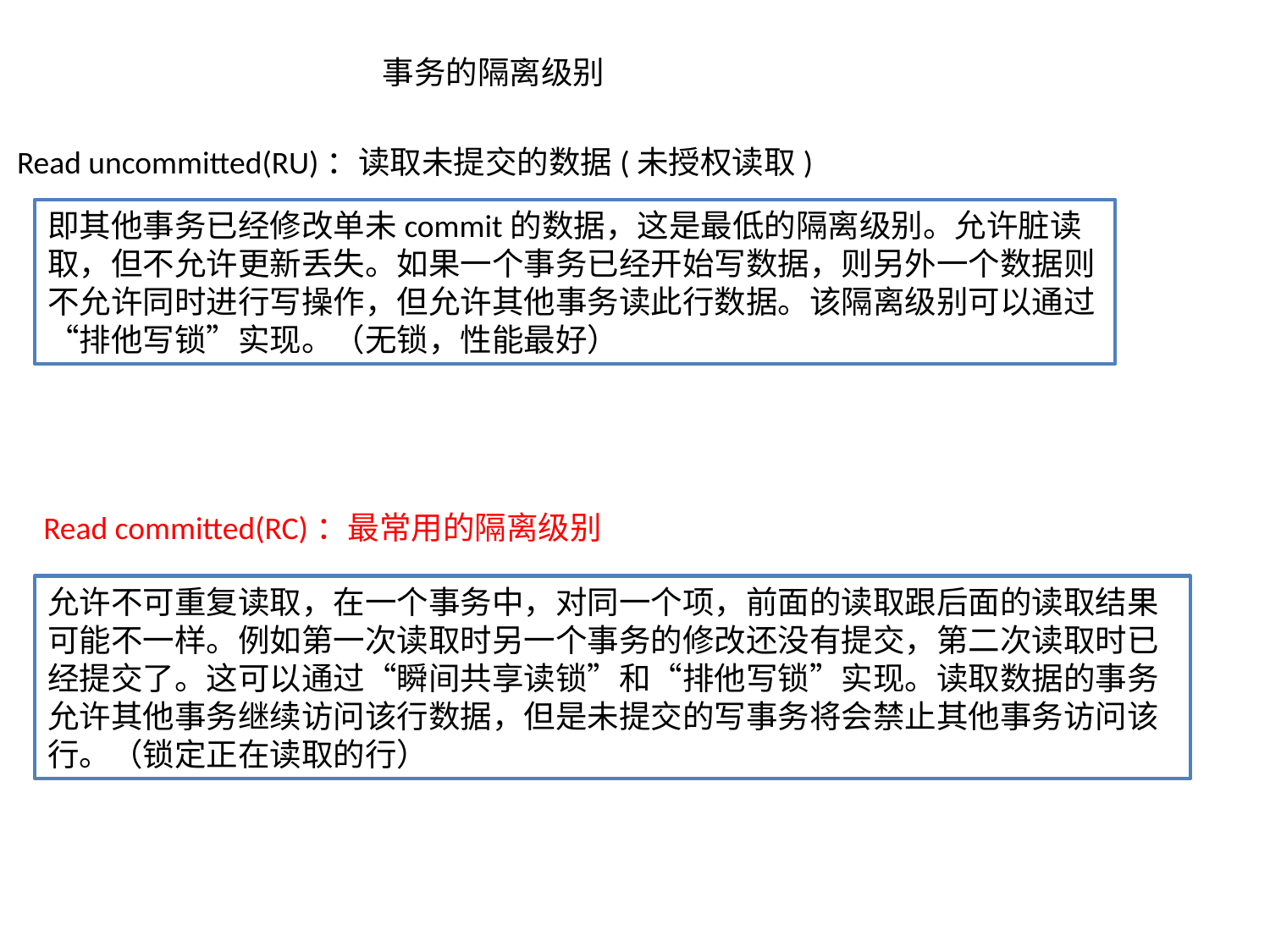

事务的隔离级别
Read uncommitted(RU)：读取未提交的数据(未授权读取)
即其他事务已经修改单未commit的数据，这是最低的隔离级别。允许脏读取，但不允许更新丢失。如果一个事务已经开始写数据，则另外一个数据则不允许同时进行写操作，但允许其他事务读此行数据。该隔离级别可以通过“排他写锁”实现。（无锁，性能最好）
Read committed(RC)：最常用的隔离级别
允许不可重复读取，在一个事务中，对同一个项，前面的读取跟后面的读取结果可能不一样。例如第一次读取时另一个事务的修改还没有提交，第二次读取时已经提交了。这可以通过“瞬间共享读锁”和“排他写锁”实现。读取数据的事务允许其他事务继续访问该行数据，但是未提交的写事务将会禁止其他事务访问该行。（锁定正在读取的行）